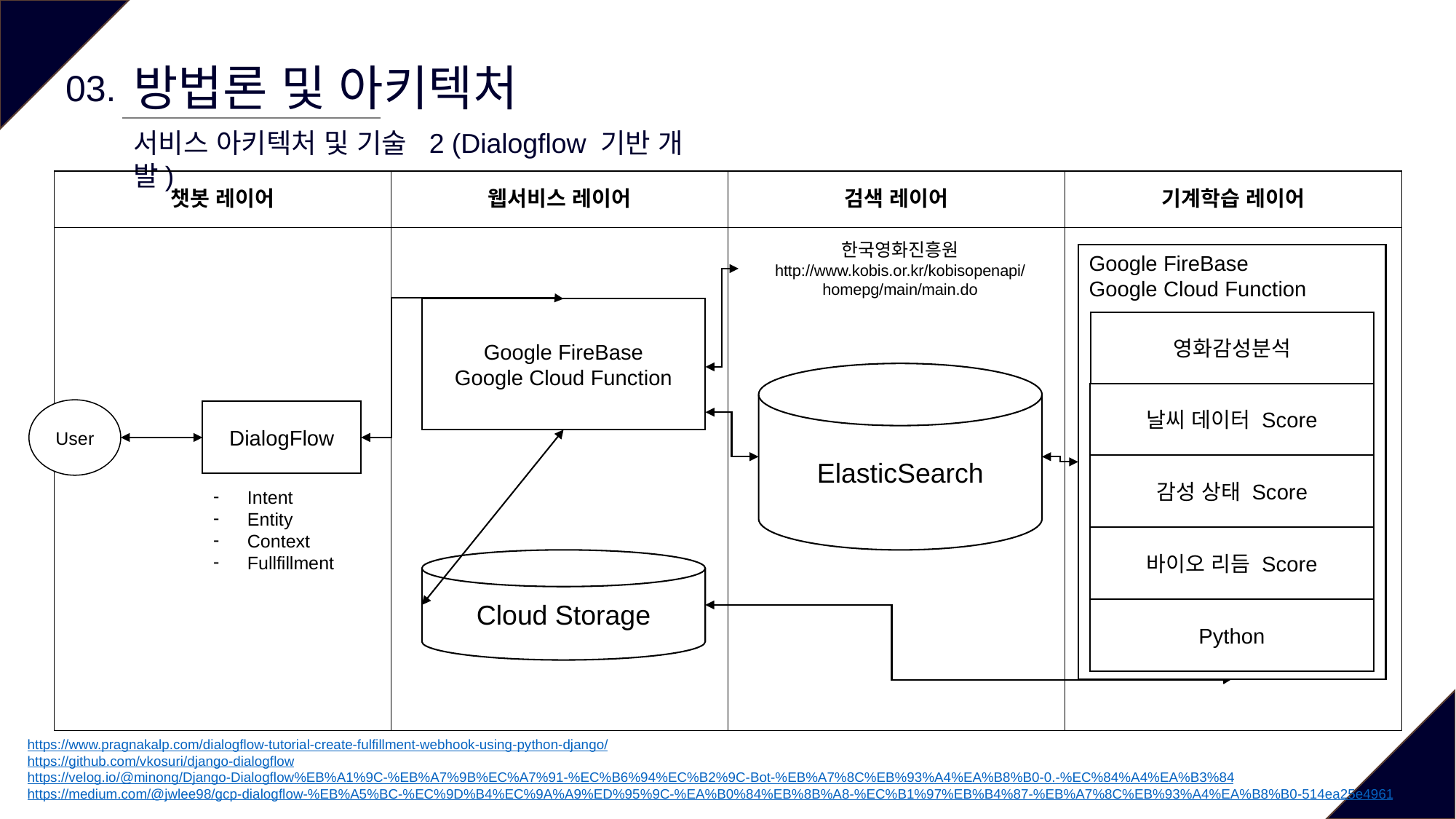

방법론 및 아키텍처
03.
서비스 아키텍처 및 기술  2 (Dialogflow 기반 개발)
| 챗봇 레이어 | 웹서비스 레이어 | 검색 레이어 | 기계학습 레이어 |
| --- | --- | --- | --- |
|  |  |  |  |
한국영화진흥원
http://www.kobis.or.kr/kobisopenapi/homepg/main/main.do
Google FireBase
Google Cloud Function
Google FireBase
Google Cloud Function
영화감성분석
날씨 데이터 Score
감성 상태 Score
바이오 리듬 Score
Python
ElasticSearch
User
DialogFlow
Intent
Entity
Context
Fullfillment
Cloud Storage
https://www.pragnakalp.com/dialogflow-tutorial-create-fulfillment-webhook-using-python-django/
https://github.com/vkosuri/django-dialogflow
https://velog.io/@minong/Django-Dialogflow%EB%A1%9C-%EB%A7%9B%EC%A7%91-%EC%B6%94%EC%B2%9C-Bot-%EB%A7%8C%EB%93%A4%EA%B8%B0-0.-%EC%84%A4%EA%B3%84
https://medium.com/@jwlee98/gcp-dialogflow-%EB%A5%BC-%EC%9D%B4%EC%9A%A9%ED%95%9C-%EA%B0%84%EB%8B%A8-%EC%B1%97%EB%B4%87-%EB%A7%8C%EB%93%A4%EA%B8%B0-514ea25e4961